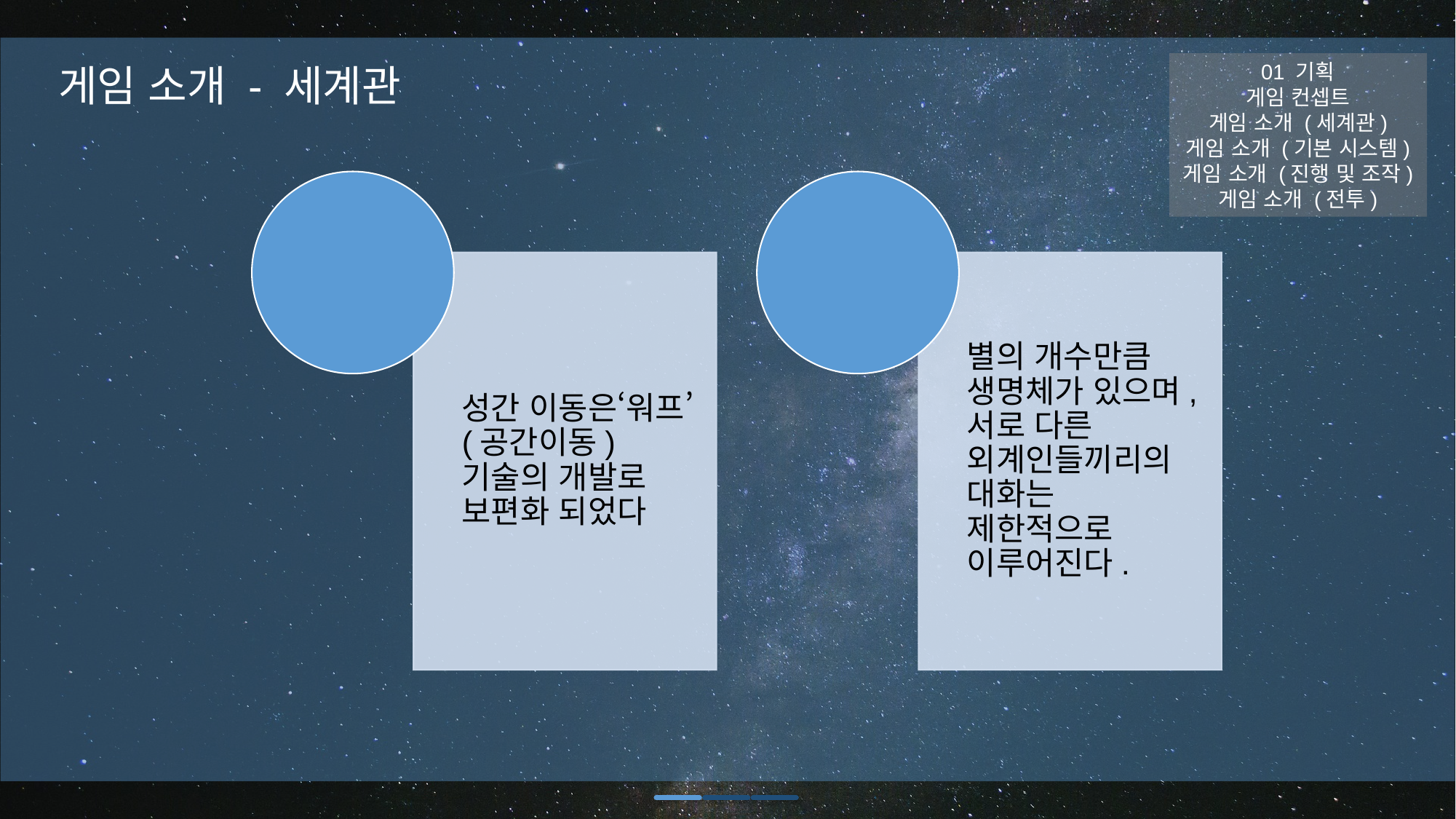

게임 소개 - 세계관
01 기획
게임 컨셉트
게임 소개 (세계관)
게임 소개 (기본 시스템)
게임 소개 (진행 및 조작)
게임 소개 (전투)
성간 이동은‘워프’(공간이동) 기술의 개발로 보편화 되었다

별의 개수만큼 생명체가 있으며, 서로 다른 외계인들끼리의 대화는 제한적으로 이루어진다.